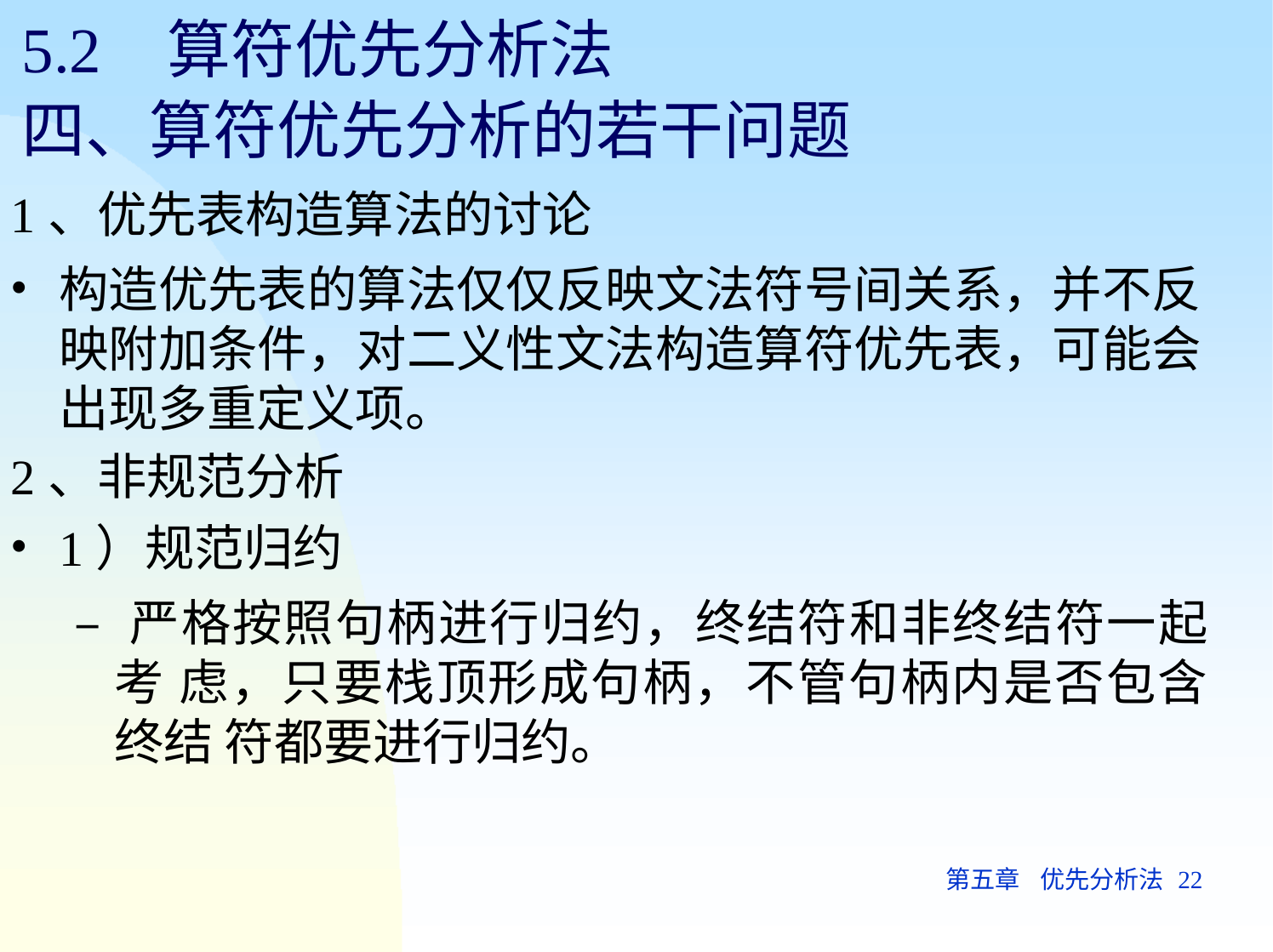

# 5.2	算符优先分析法
四、算符优先分析的若干问题
1、优先表构造算法的讨论
构造优先表的算法仅仅反映文法符号间关系，并不反 映附加条件，对二义性文法构造算符优先表，可能会 出现多重定义项。
2、非规范分析
1）规范归约
– 严格按照句柄进行归约，终结符和非终结符一起考 虑，只要栈顶形成句柄，不管句柄内是否包含终结 符都要进行归约。
第五章	优先分析法 22